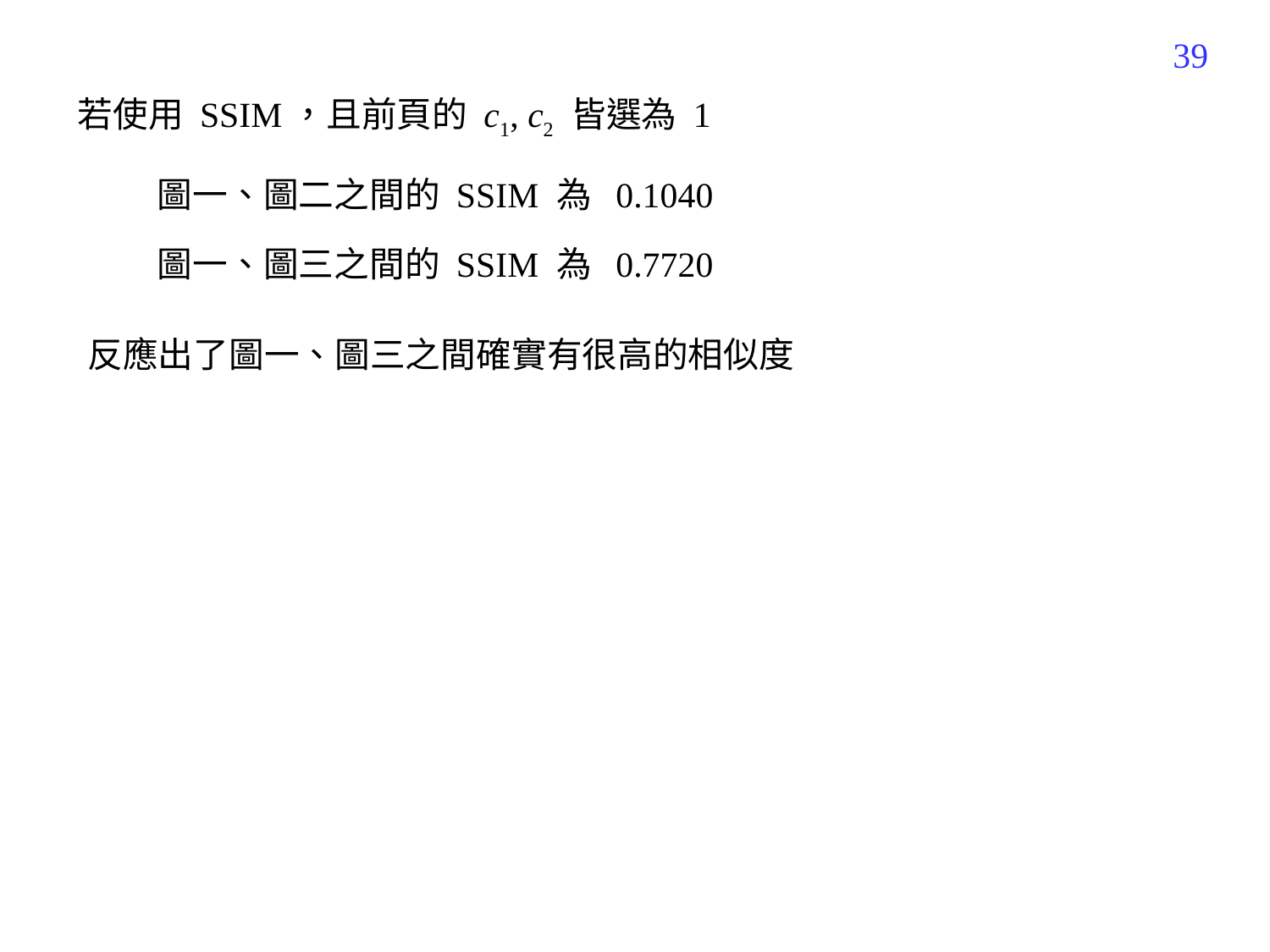

39
若使用 SSIM，且前頁的 c1, c2 皆選為 1
圖一、圖二之間的 SSIM 為  0.1040
圖一、圖三之間的 SSIM 為  0.7720
反應出了圖一、圖三之間確實有很高的相似度